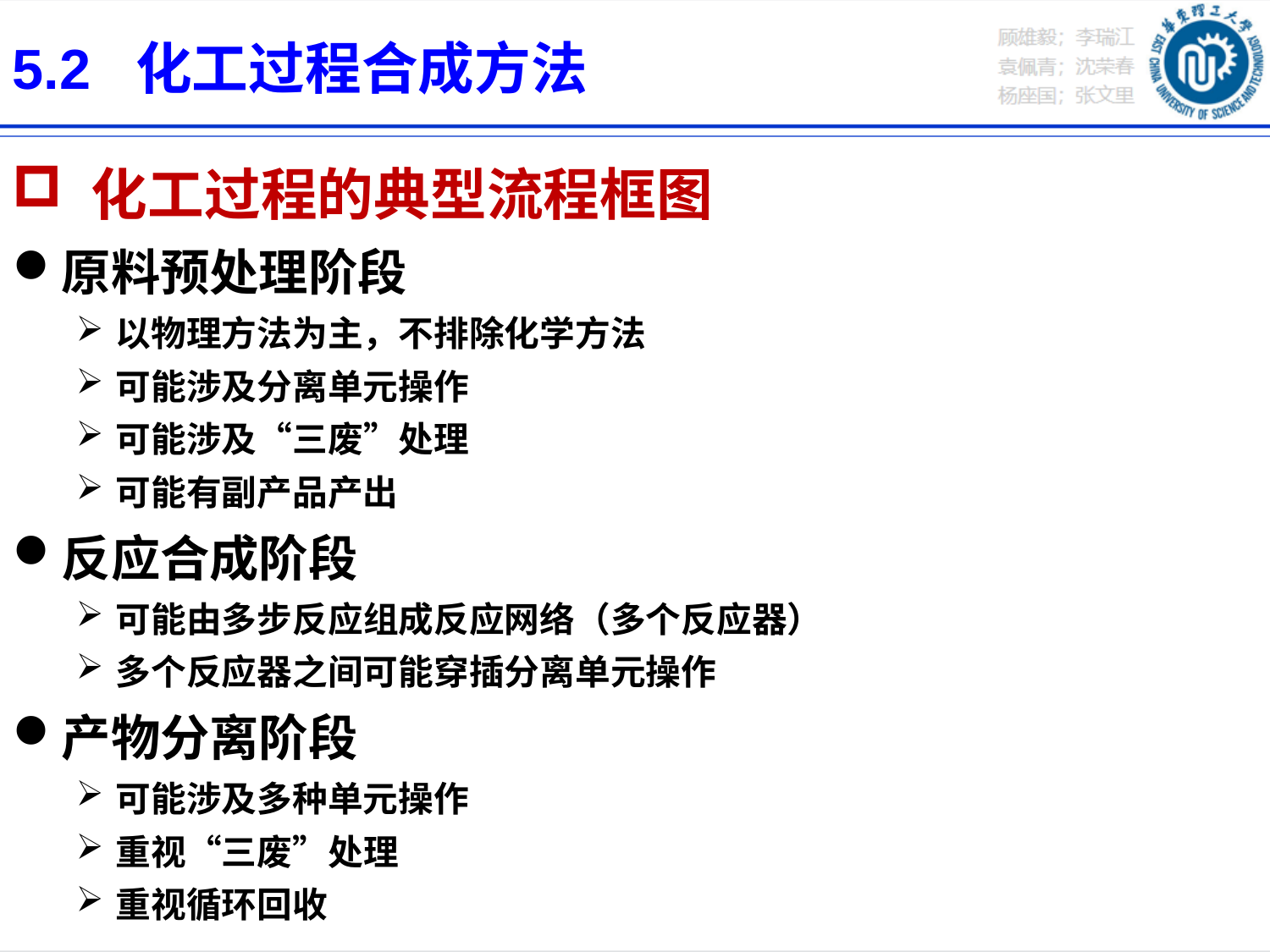

5.2  化工过程合成方法
 化工过程的典型流程框图
原料预处理阶段
以物理方法为主，不排除化学方法
可能涉及分离单元操作
可能涉及“三废”处理
可能有副产品产出
反应合成阶段
可能由多步反应组成反应网络（多个反应器）
多个反应器之间可能穿插分离单元操作
产物分离阶段
可能涉及多种单元操作
重视“三废”处理
重视循环回收